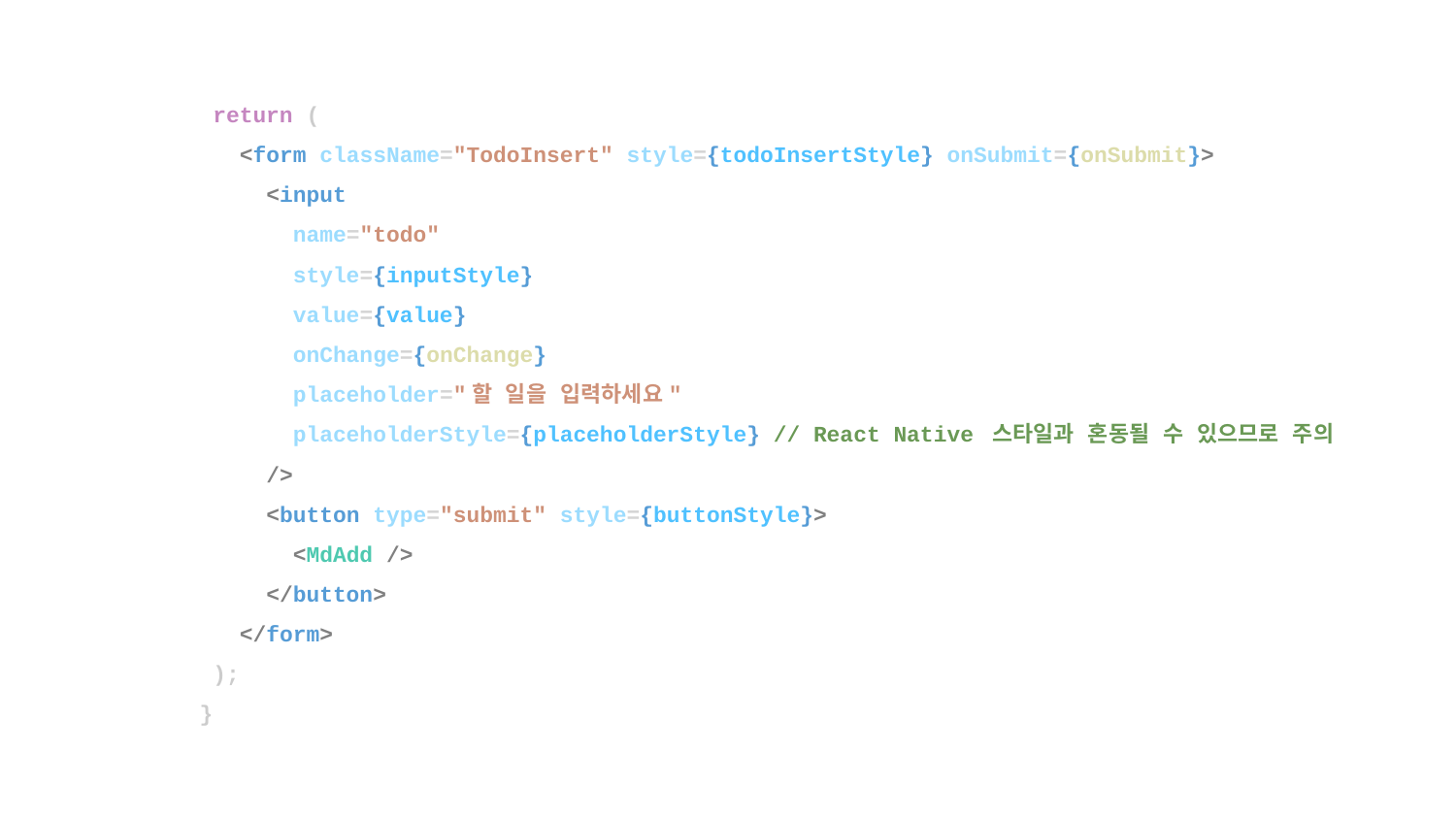

return (
   <form className="TodoInsert" style={todoInsertStyle} onSubmit={onSubmit}>
     <input
       name="todo"
       style={inputStyle}
       value={value}
       onChange={onChange}
       placeholder="할 일을 입력하세요"
       placeholderStyle={placeholderStyle} // React Native 스타일과 혼동될 수 있으므로 주의
     />
     <button type="submit" style={buttonStyle}>
       <MdAdd />
     </button>
   </form>
 );
}